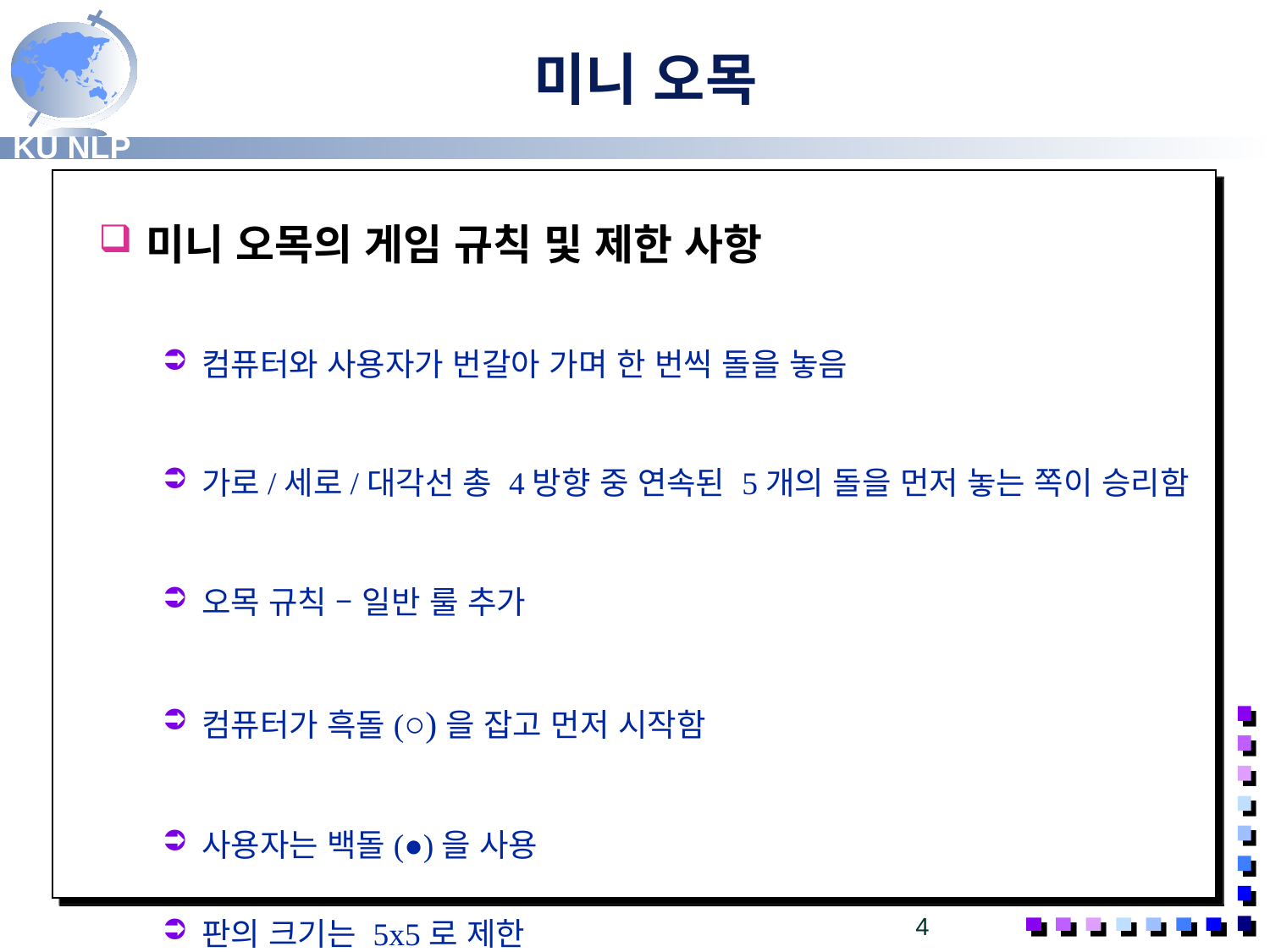

# 미니 오목
미니 오목의 게임 규칙 및 제한 사항

컴퓨터와 사용자가 번갈아 가며 한 번씩 돌을 놓음

가로/세로/대각선 총 4방향 중 연속된 5개의 돌을 먼저 놓는 쪽이 승리함

오목 규칙 – 일반 룰 추가

컴퓨터가 흑돌(○)을 잡고 먼저 시작함

사용자는 백돌(●)을 사용

판의 크기는 5x5로 제한

4